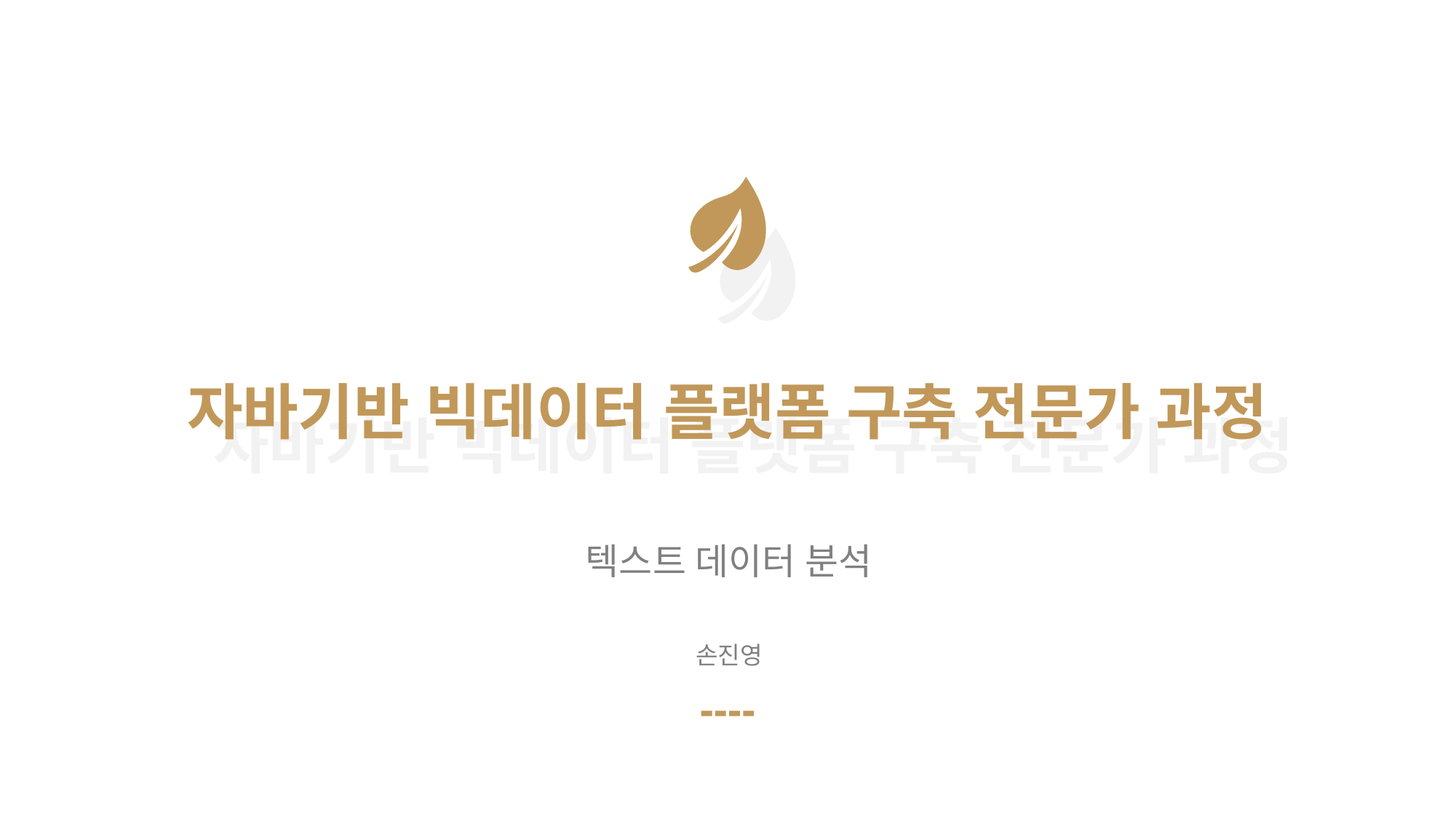

자바기반 빅데이터 플랫폼 구축 전문가 과정
자바기반 빅데이터 플랫폼 구축 전문가 과정
텍스트 데이터 분석

손진영